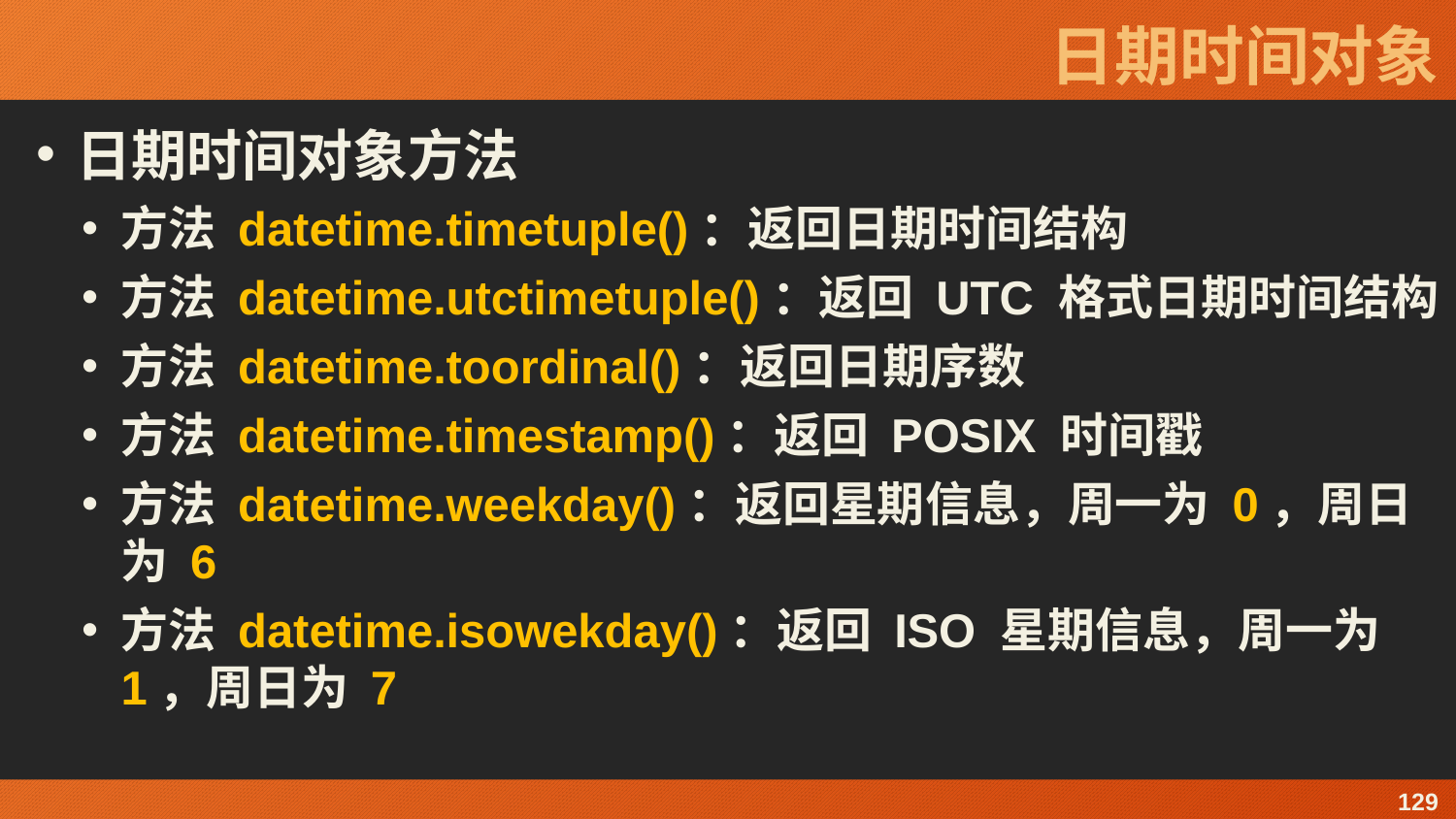

# 日期时间对象
日期时间对象方法
方法 datetime.timetuple()：返回日期时间结构
方法 datetime.utctimetuple()：返回 UTC 格式日期时间结构
方法 datetime.toordinal()：返回日期序数
方法 datetime.timestamp()：返回 POSIX 时间戳
方法 datetime.weekday()：返回星期信息，周一为 0，周日为 6
方法 datetime.isowekday()：返回 ISO 星期信息，周一为 1，周日为 7
129